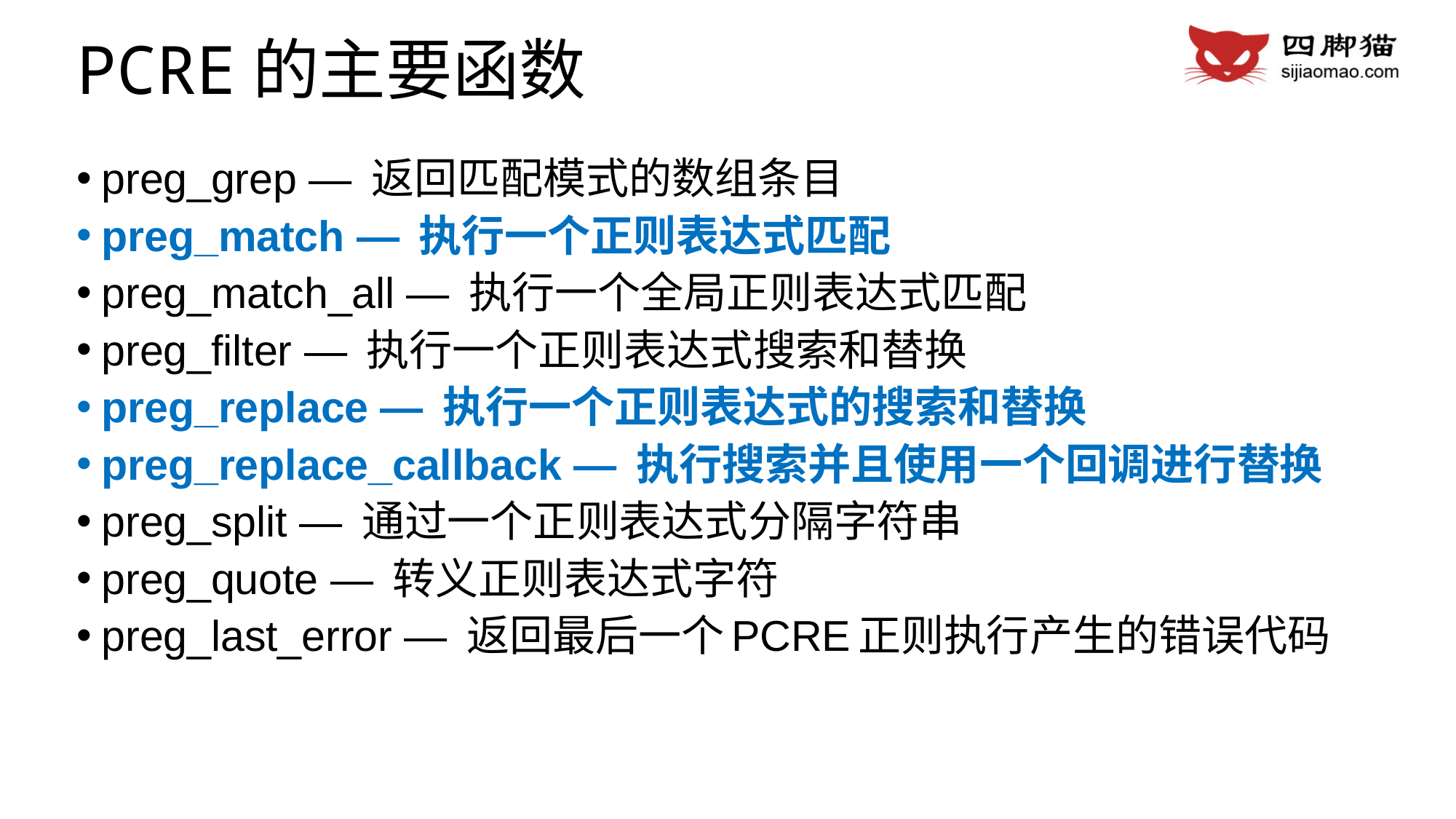

PCRE的主要函数
preg_grep — 返回匹配模式的数组条目
preg_match — 执行一个正则表达式匹配
preg_match_all — 执行一个全局正则表达式匹配
preg_filter — 执行一个正则表达式搜索和替换
preg_replace — 执行一个正则表达式的搜索和替换
preg_replace_callback — 执行搜索并且使用一个回调进行替换
preg_split — 通过一个正则表达式分隔字符串
preg_quote — 转义正则表达式字符
preg_last_error — 返回最后一个PCRE正则执行产生的错误代码